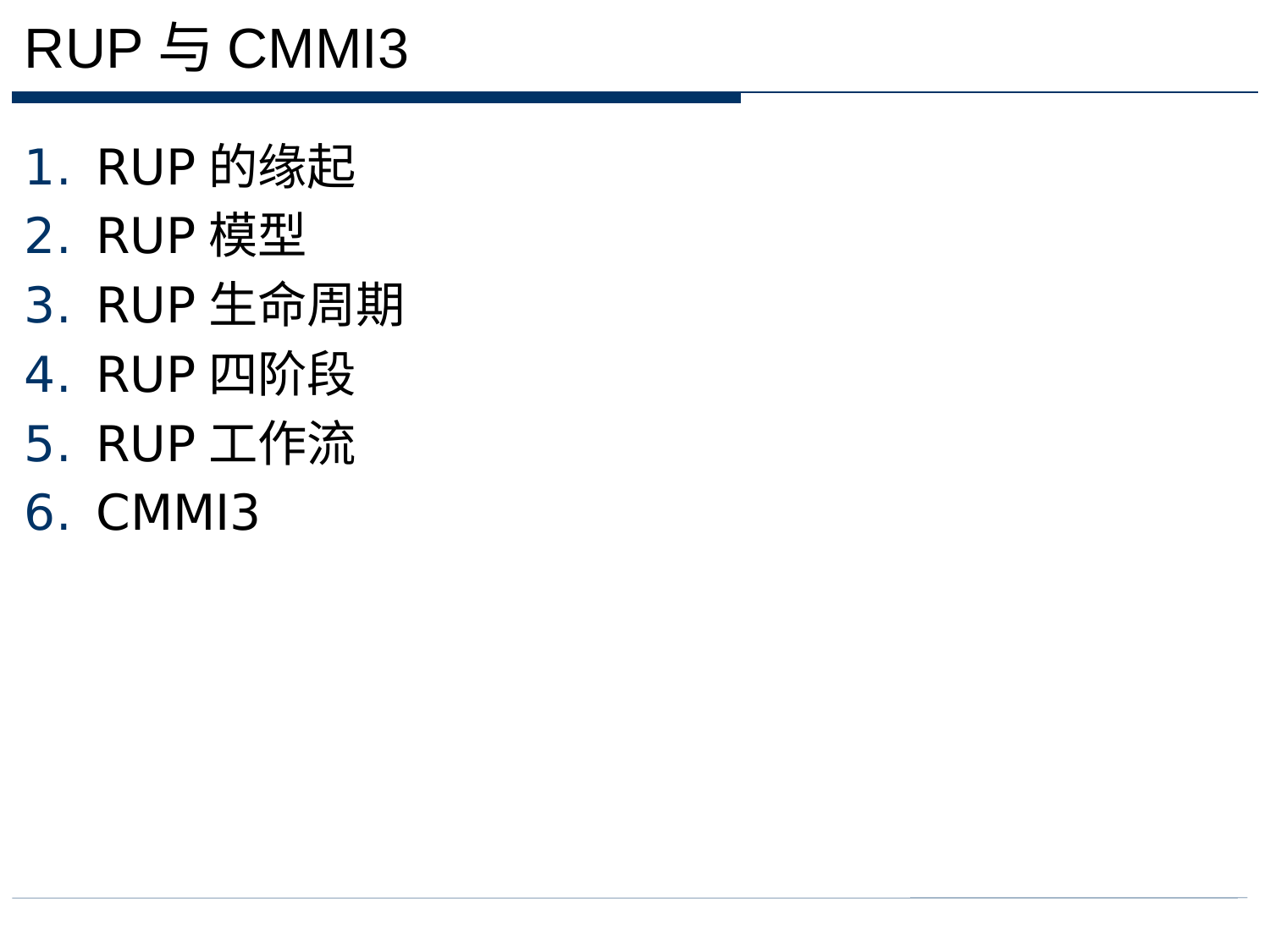

# RUP与CMMI3
RUP的缘起
RUP模型
RUP生命周期
RUP四阶段
RUP工作流
CMMI3
2